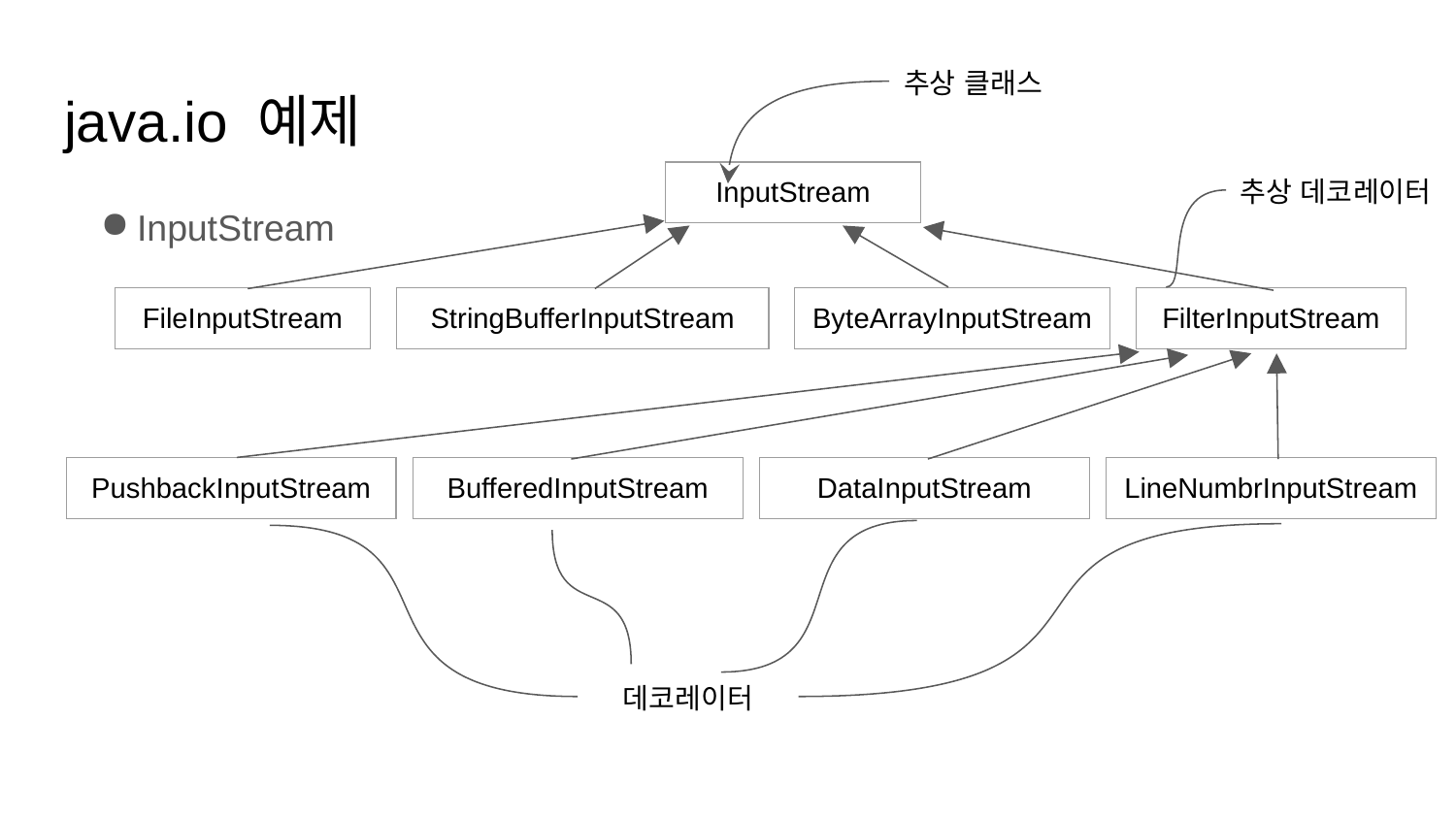

추상 클래스
# java.io 예제
추상 데코레이터
| InputStream |
| --- |
InputStream
| FileInputStream |
| --- |
| StringBufferInputStream |
| --- |
| ByteArrayInputStream |
| --- |
| FilterInputStream |
| --- |
| PushbackInputStream |
| --- |
| BufferedInputStream |
| --- |
| DataInputStream |
| --- |
| LineNumbrInputStream |
| --- |
데코레이터